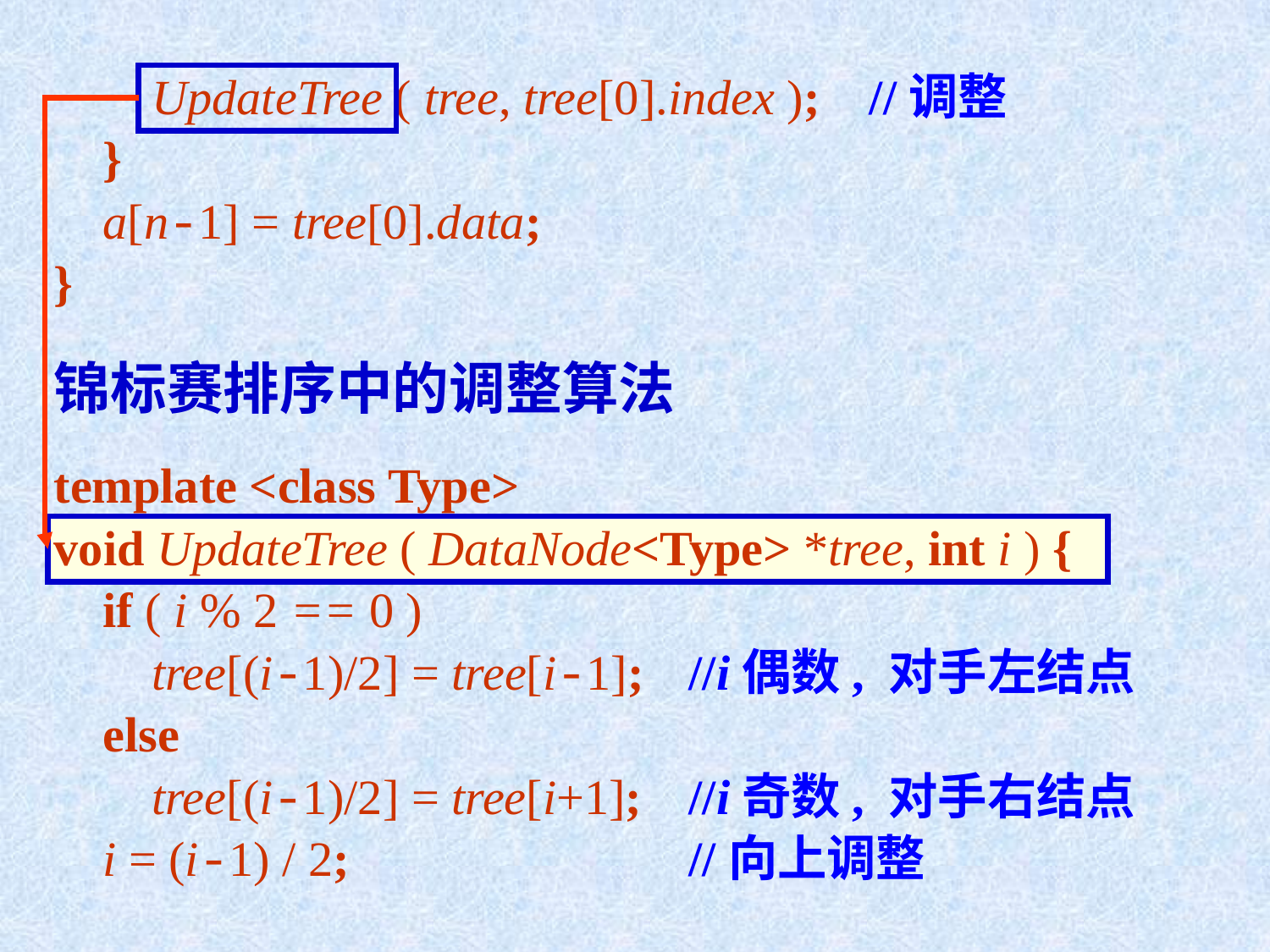

UpdateTree ( tree, tree[0].index );    //调整
    }
    a[n-1] = tree[0].data;
}

锦标赛排序中的调整算法

template <class Type>
void UpdateTree ( DataNode<Type> *tree, int i ) {
    if ( i % 2 == 0 )
        tree[(i-1)/2] = tree[i-1];  	//i偶数, 对手左结点
    else
        tree[(i-1)/2] = tree[i+1]; 	//i奇数, 对手右结点
    i = (i-1) / 2;                          	//向上调整